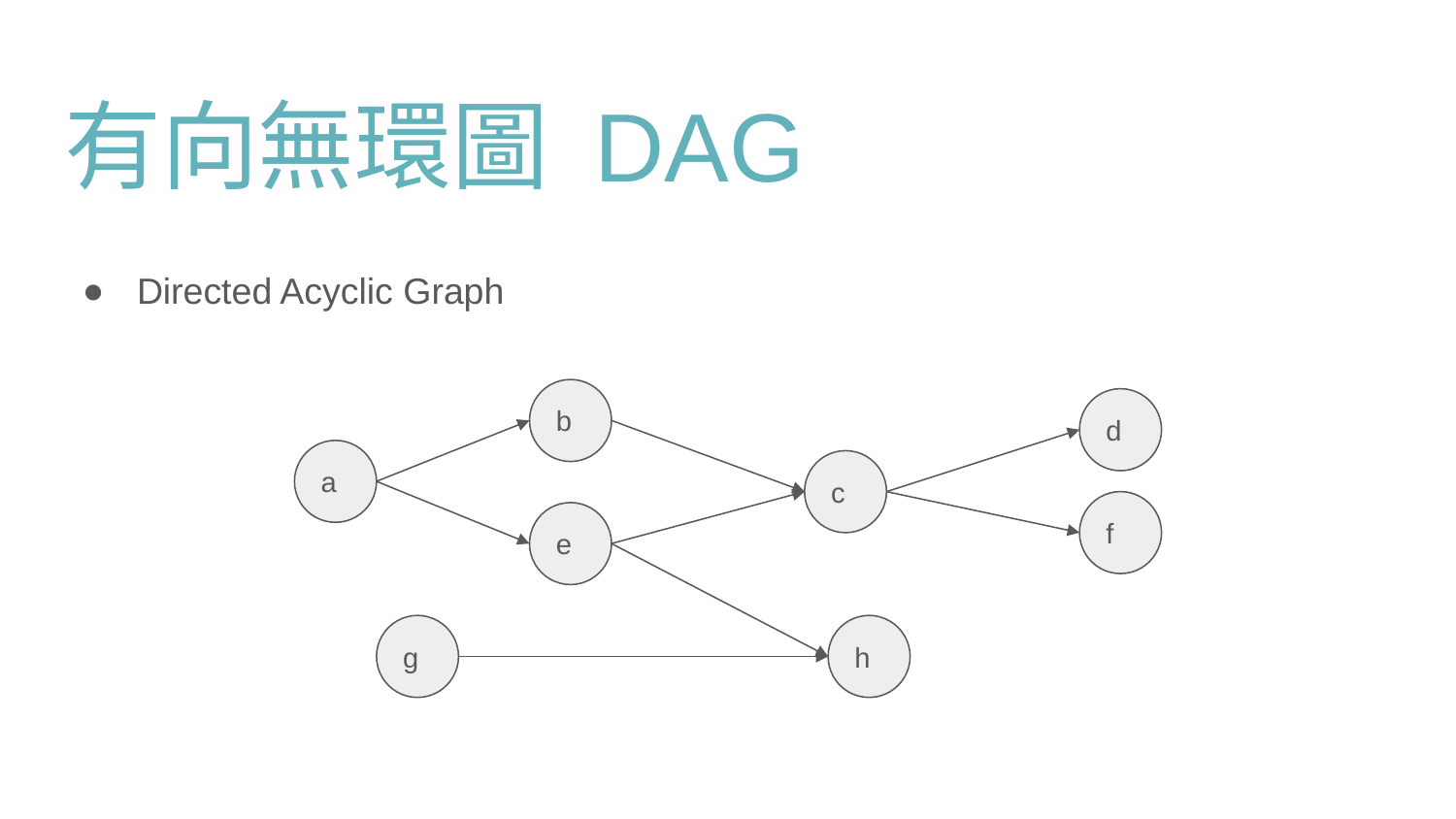

# 有向無環圖 DAG
Directed Acyclic Graph
b
d
a
c
f
e
g
h